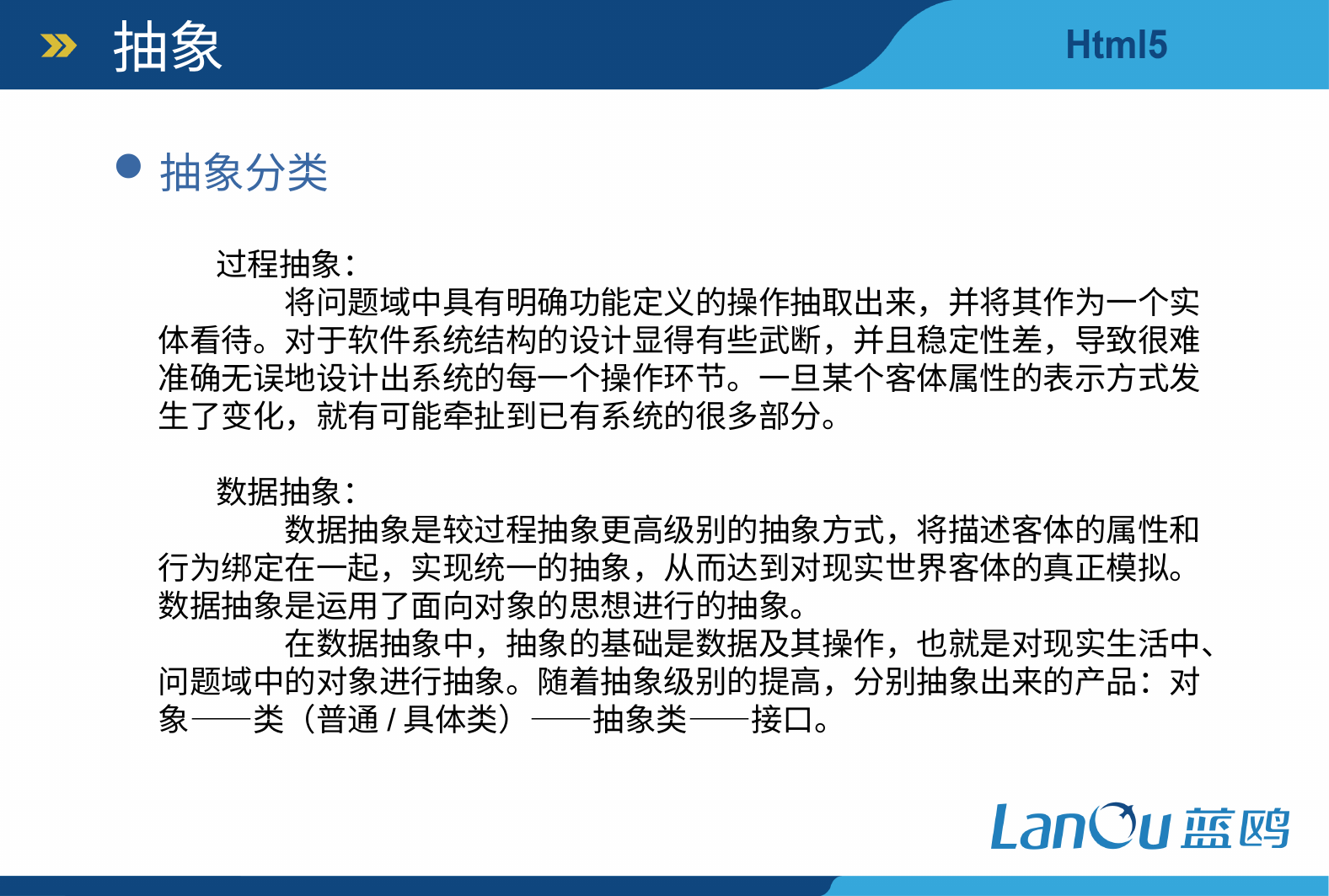

抽象
抽象分类

       过程抽象：
	将问题域中具有明确功能定义的操作抽取出来，并将其作为一个实体看待。对于软件系统结构的设计显得有些武断，并且稳定性差，导致很难准确无误地设计出系统的每一个操作环节。一旦某个客体属性的表示方式发生了变化，就有可能牵扯到已有系统的很多部分。

       数据抽象：
	数据抽象是较过程抽象更高级别的抽象方式，将描述客体的属性和行为绑定在一起，实现统一的抽象，从而达到对现实世界客体的真正模拟。数据抽象是运用了面向对象的思想进行的抽象。
	在数据抽象中，抽象的基础是数据及其操作，也就是对现实生活中、问题域中的对象进行抽象。随着抽象级别的提高，分别抽象出来的产品：对象——类（普通/具体类）——抽象类——接口。